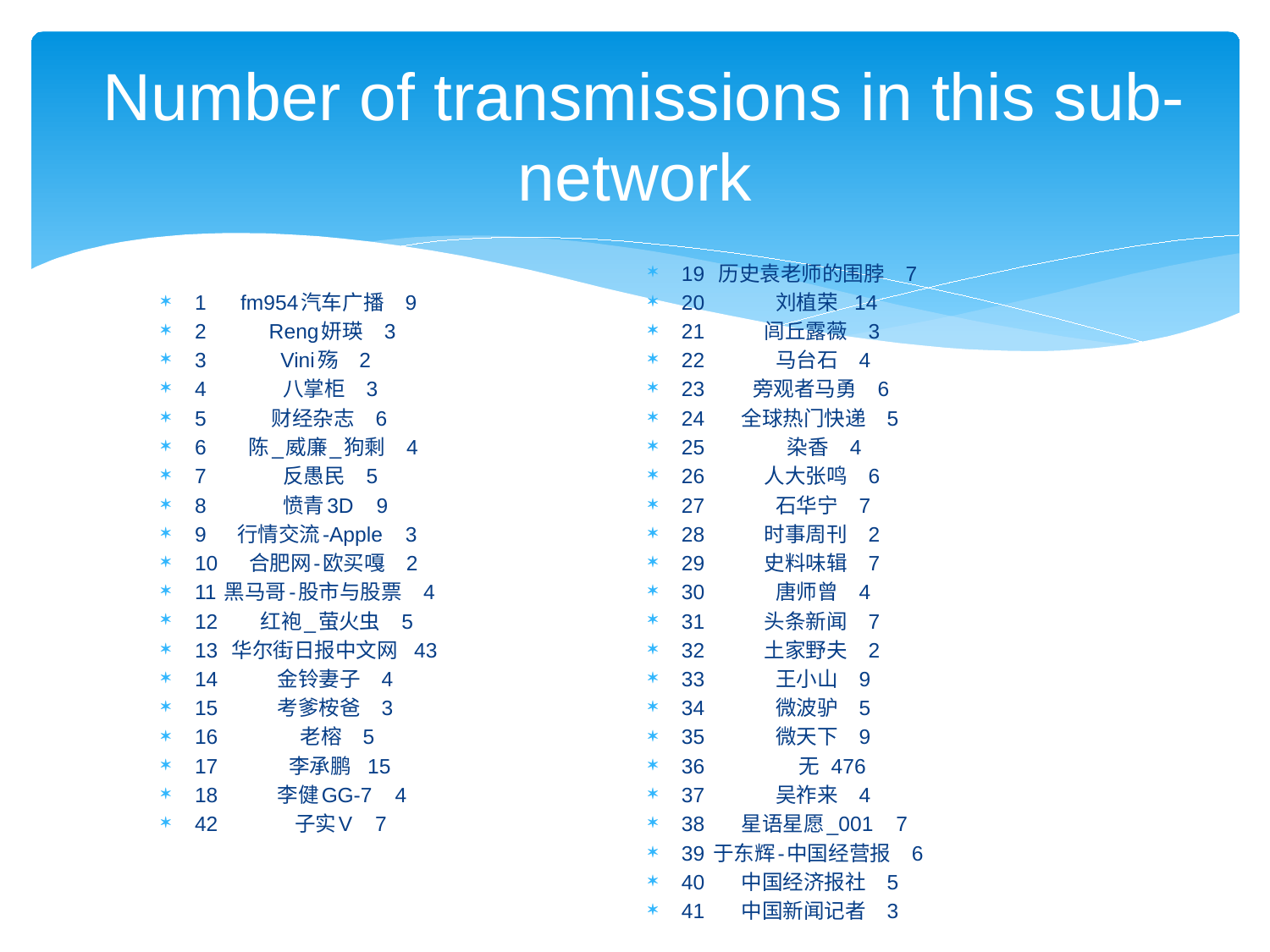

# Number of transmissions in this sub-network

1      fm954汽车广播    9
2           Reng妍瑛    3
3             Vini殇    2
4             八掌柜    3
5           财经杂志    6
6       陈_威廉_狗剩    4
7             反愚民    5
8             愤青3D    9
9     行情交流-Apple    3
10     合肥网-欧买嘎    2
11 黑马哥-股市与股票    4
12       红袍_萤火虫    5
13  华尔街日报中文网   43
14          金铃妻子    4
15          考爹桉爸    3
16              老榕    5
17            李承鹏   15
18          李健GG-7    4
42             子实V    7
19  历史袁老师的围脖    7
20            刘植荣   14
21          闾丘露薇    3
22            马台石    4
23        旁观者马勇    6
24      全球热门快递    5
25              染香    4
26          人大张鸣    6
27            石华宁    7
28          时事周刊    2
29          史料味辑    7
30            唐师曾    4
31          头条新闻    7
32          土家野夫    2
33            王小山    9
34            微波驴    5
35            微天下    9
36                无  476
37            吴祚来    4
38      星语星愿_001    7
39 于东辉-中国经营报    6
40      中国经济报社    5
41      中国新闻记者    3